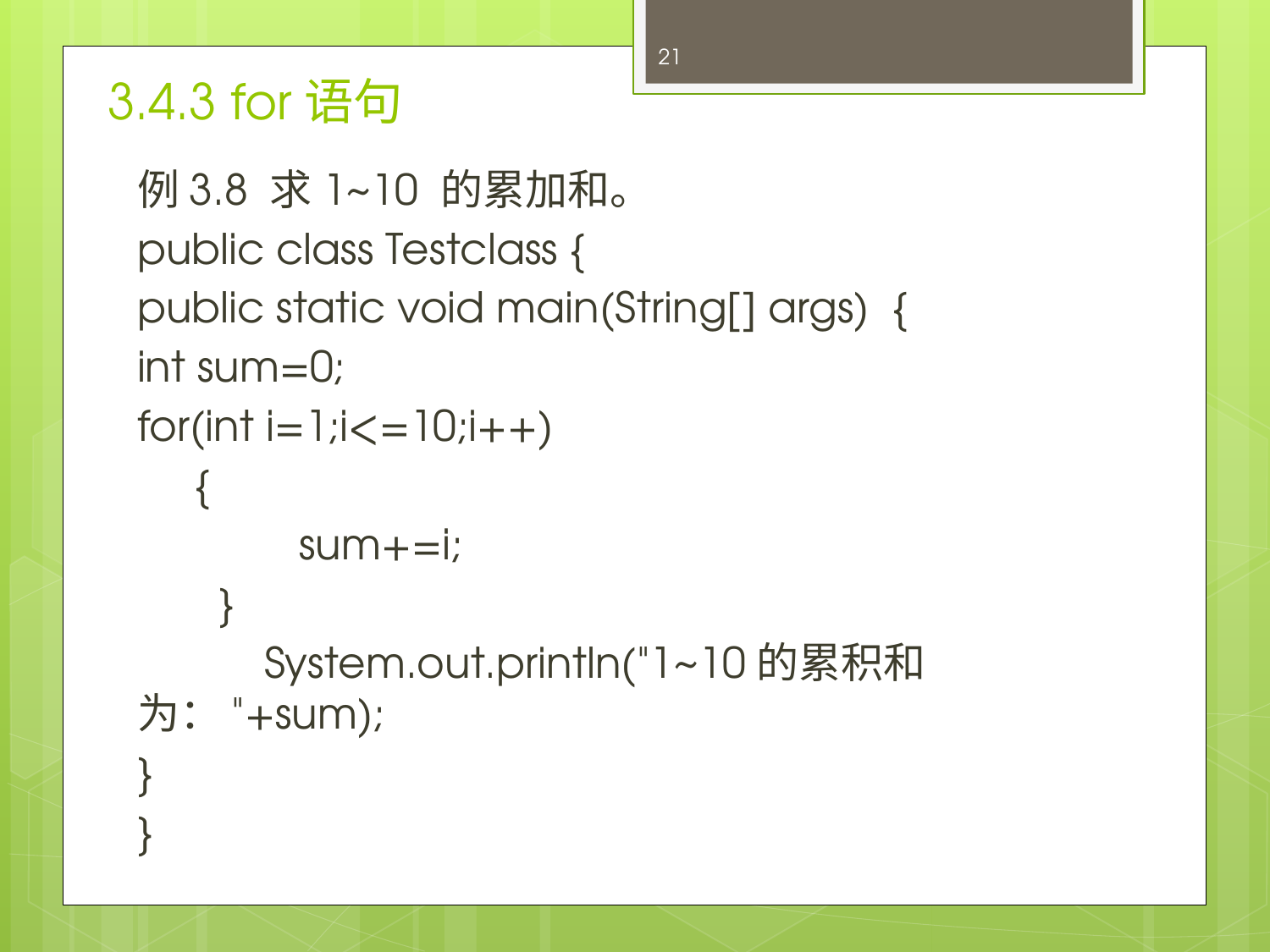

21
# 3.4.3 for语句
例3.8 求1~10 的累加和。
public class Testclass {
public static void main(String[] args)  {
int sum=0;
for(int i=1;i<=10;i++)
     {
	   sum+=i;
       }
	System.out.println("1~10的累积和为："+sum);
}
}